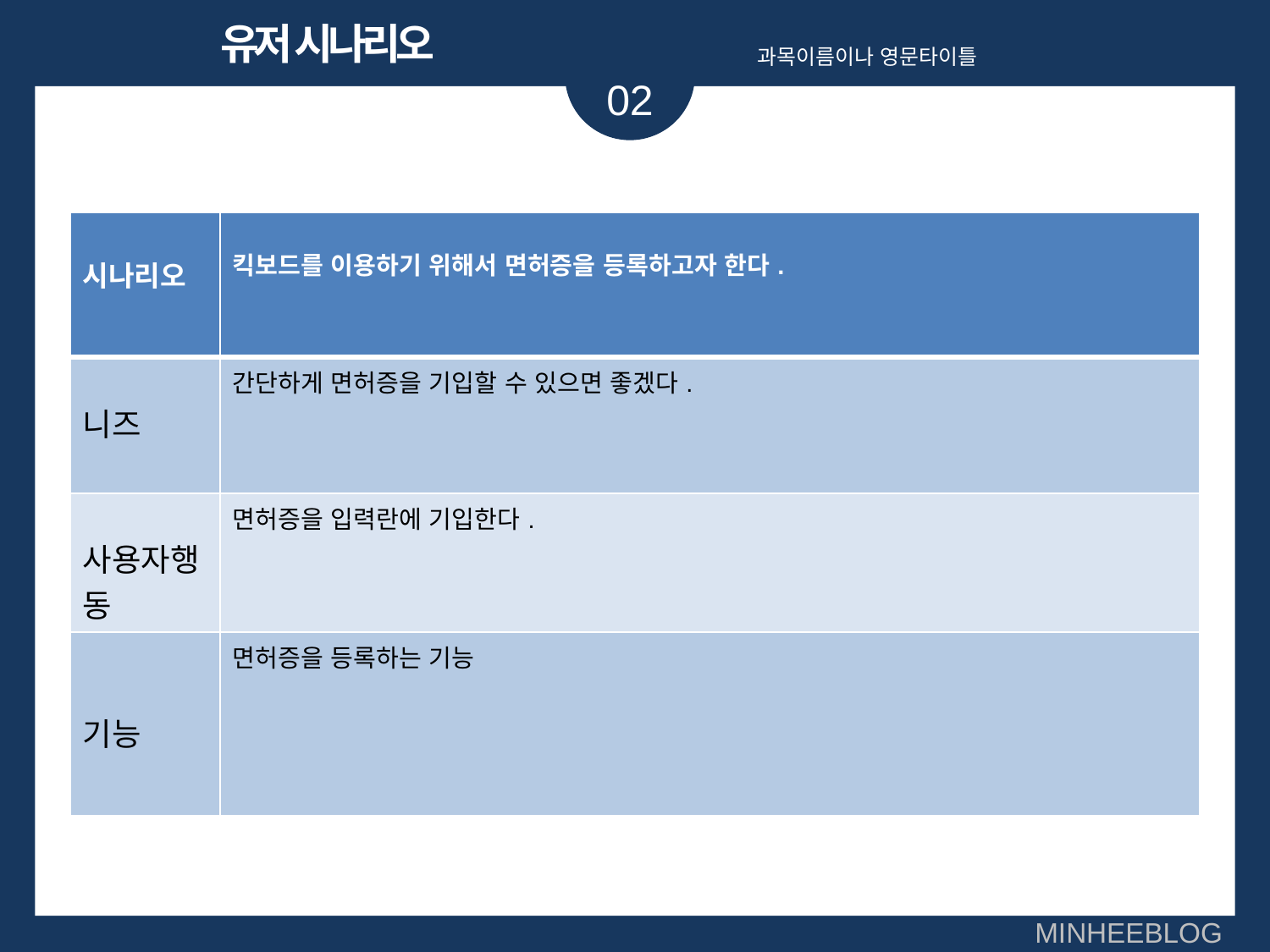

유저 시나리오

과목이름이나 영문타이틀
02

| 시나리오 | 킥보드를 이용하기 위해서 면허증을 등록하고자 한다. |
| --- | --- |
| 니즈 | 간단하게 면허증을 기입할 수 있으면 좋겠다. |
| 사용자행동 | 면허증을 입력란에 기입한다. |
| 기능 | 면허증을 등록하는 기능 |
MINHEEBLOG